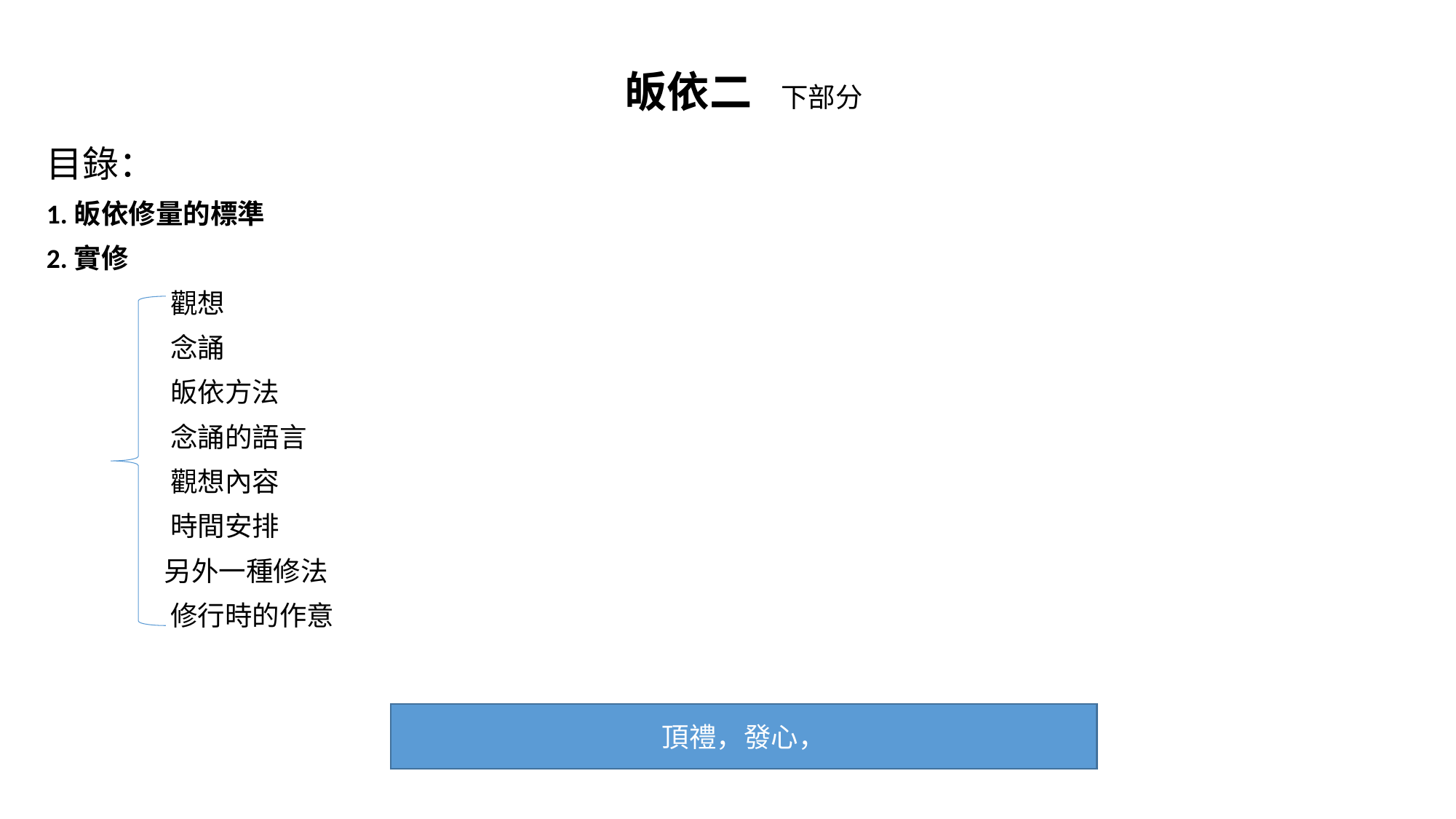

# 皈依二   下部分
目錄：
1.皈依修量的標準
2.實修
                   觀想
                   念誦
                   皈依方法
                   念誦的語言
                   觀想內容
                   時間安排
                  另外一種修法
                   修行時的作意

頂禮，發心，